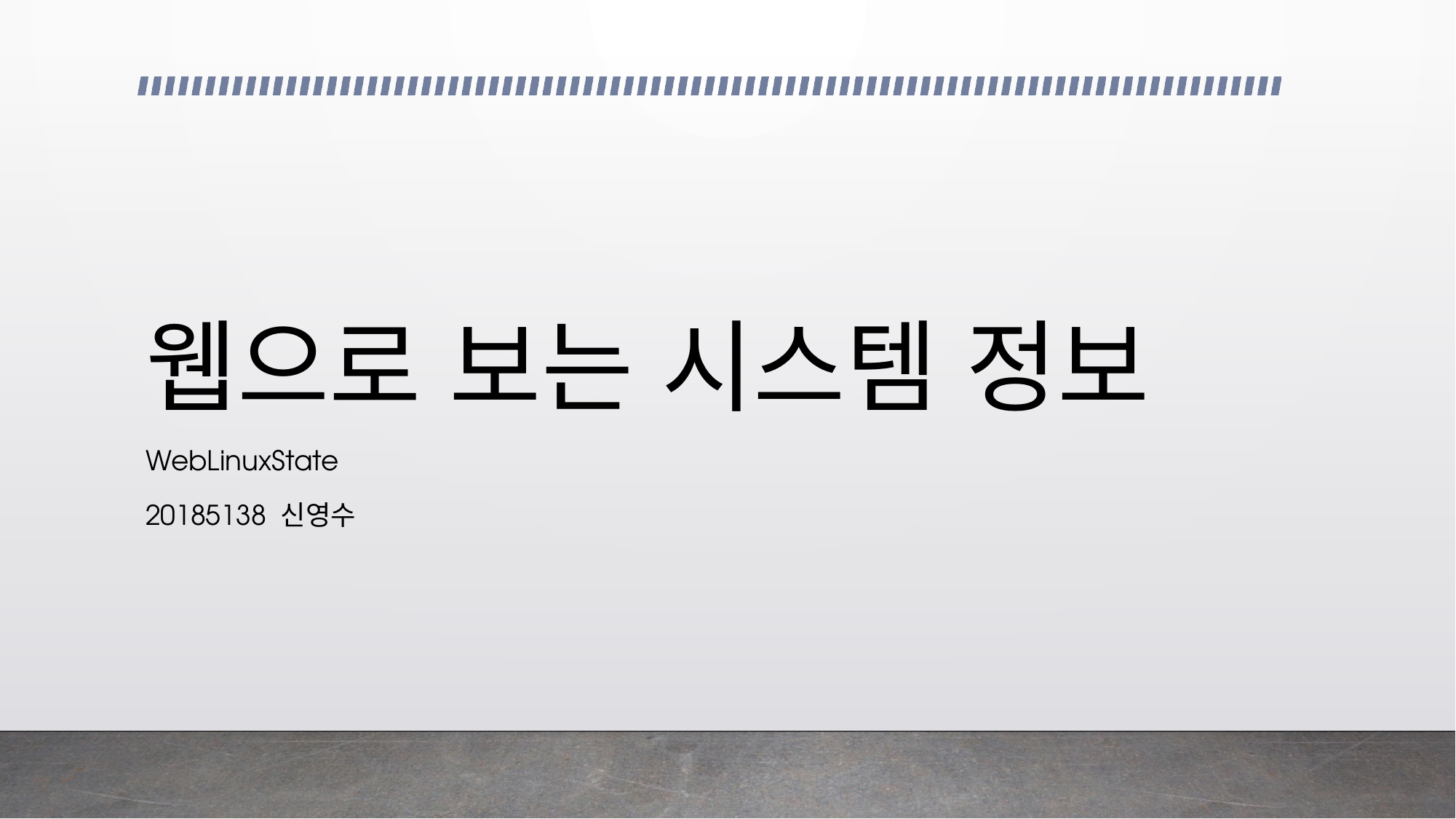

# 웹으로 보는 시스템 정보
WebLinuxState
20185138 신영수